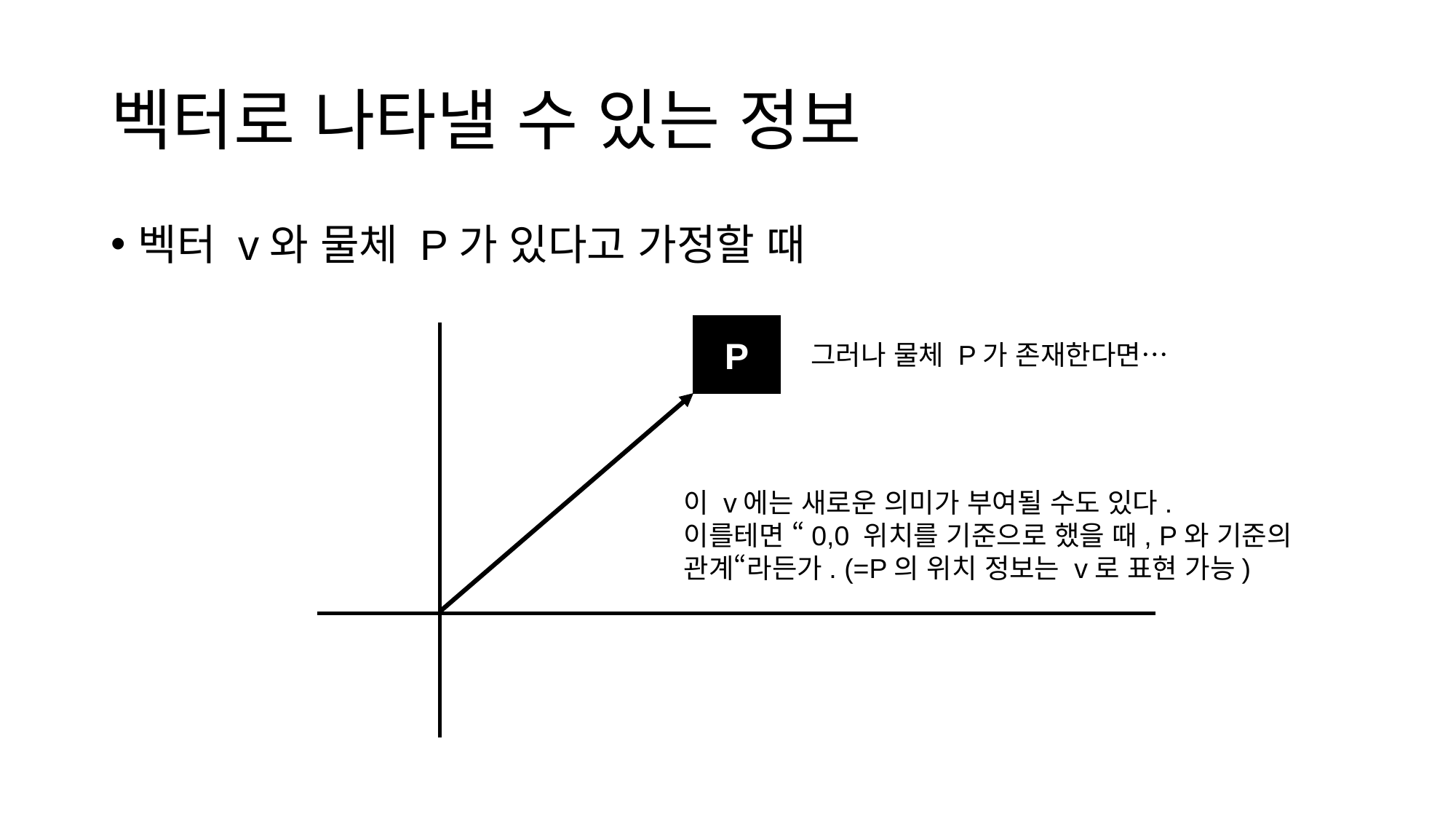

# 벡터로 나타낼 수 있는 정보
벡터 v와 물체 P가 있다고 가정할 때
P
그러나 물체 P가 존재한다면…
이 v에는 새로운 의미가 부여될 수도 있다.
이를테면 “0,0 위치를 기준으로 했을 때, P와 기준의 관계“라든가. (=P의 위치 정보는 v로 표현 가능)